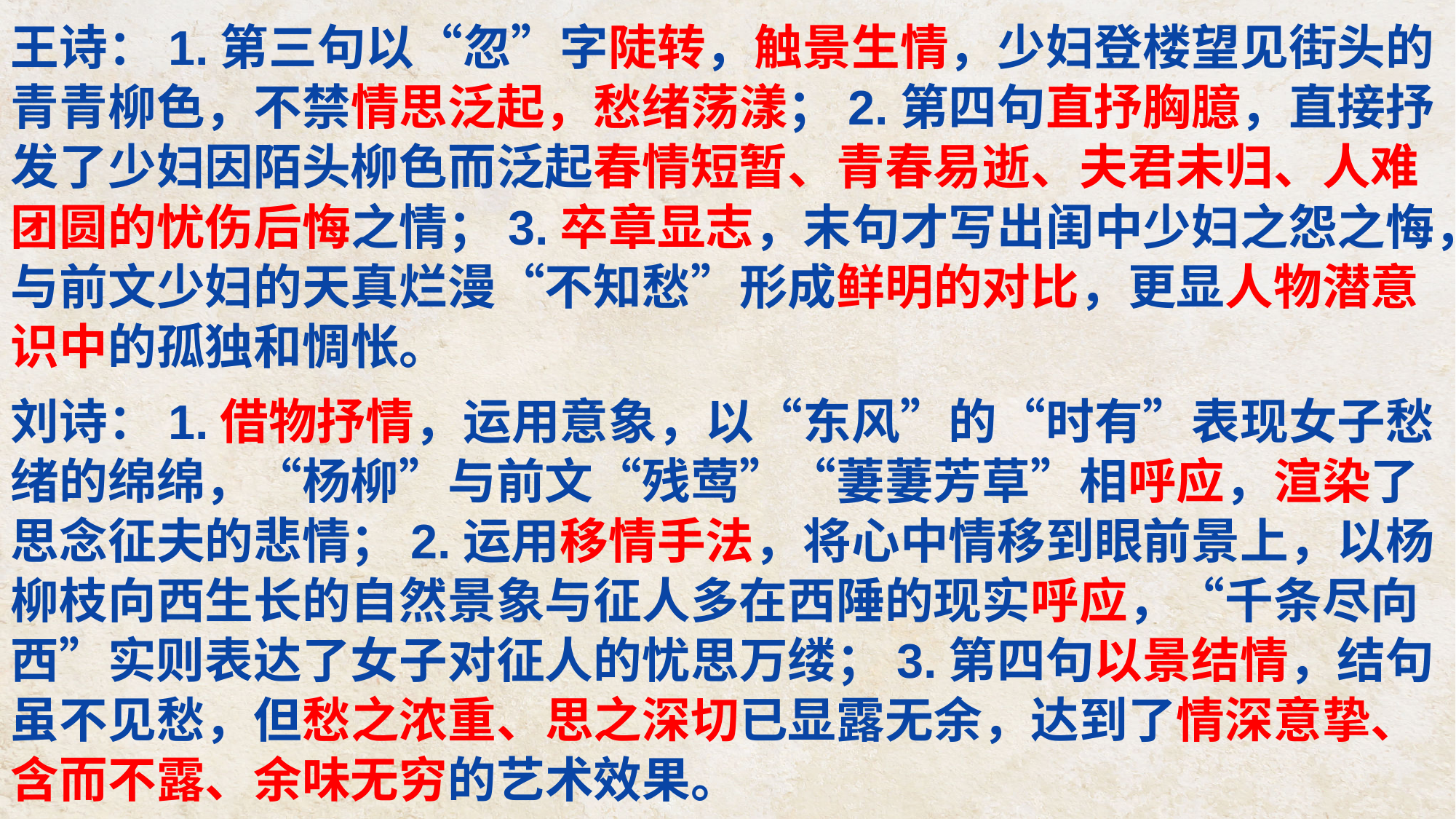

王诗：1.第三句以“忽”字陡转，触景生情，少妇登楼望见街头的青青柳色，不禁情思泛起，愁绪荡漾；2.第四句直抒胸臆，直接抒发了少妇因陌头柳色而泛起春情短暂、青春易逝、夫君未归、人难团圆的忧伤后悔之情；3.卒章显志，末句才写出闺中少妇之怨之悔，与前文少妇的天真烂漫“不知愁”形成鲜明的对比，更显人物潜意识中的孤独和惆怅。
刘诗：1.借物抒情，运用意象，以“东风”的“时有”表现女子愁绪的绵绵，“杨柳”与前文“残莺”“萋萋芳草”相呼应，渲染了思念征夫的悲情；2.运用移情手法，将心中情移到眼前景上，以杨柳枝向西生长的自然景象与征人多在西陲的现实呼应，“千条尽向西”实则表达了女子对征人的忧思万缕；3.第四句以景结情，结句虽不见愁，但愁之浓重、思之深切已显露无余，达到了情深意挚、含而不露、余味无穷的艺术效果。